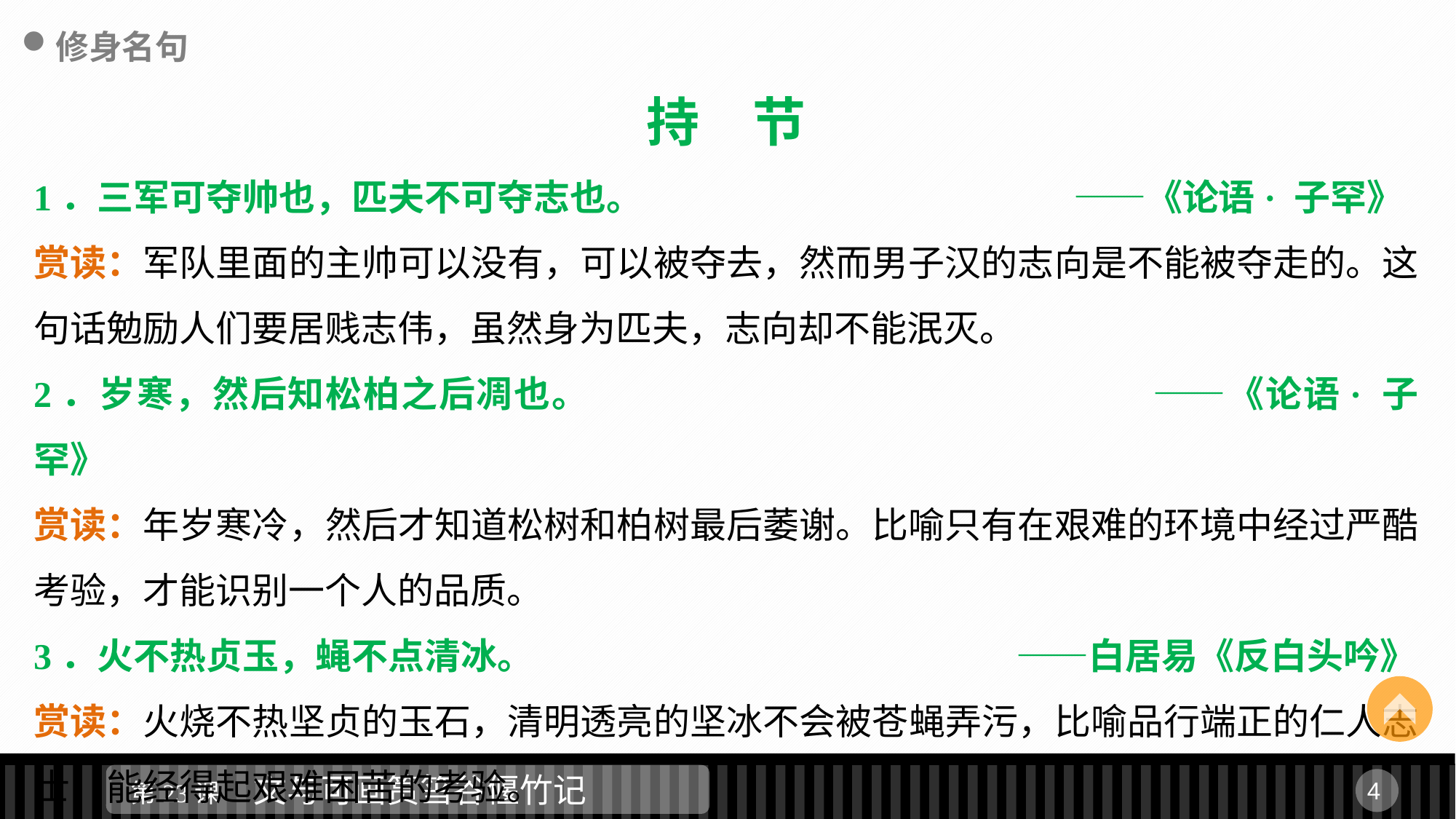

修身名句
持　节
1．三军可夺帅也，匹夫不可夺志也。				       ——《论语· 子罕》
赏读：军队里面的主帅可以没有，可以被夺去，然而男子汉的志向是不能被夺走的。这句话勉励人们要居贱志伟，虽然身为匹夫，志向却不能泯灭。
2．岁寒，然后知松柏之后凋也。						——《论语· 子罕》
赏读：年岁寒冷，然后才知道松树和柏树最后萎谢。比喻只有在艰难的环境中经过严酷考验，才能识别一个人的品质。
3．火不热贞玉，蝇不点清冰。					——白居易《反白头吟》
赏读：火烧不热坚贞的玉石，清明透亮的坚冰不会被苍蝇弄污，比喻品行端正的仁人志士，能经得起艰难困苦的考验。